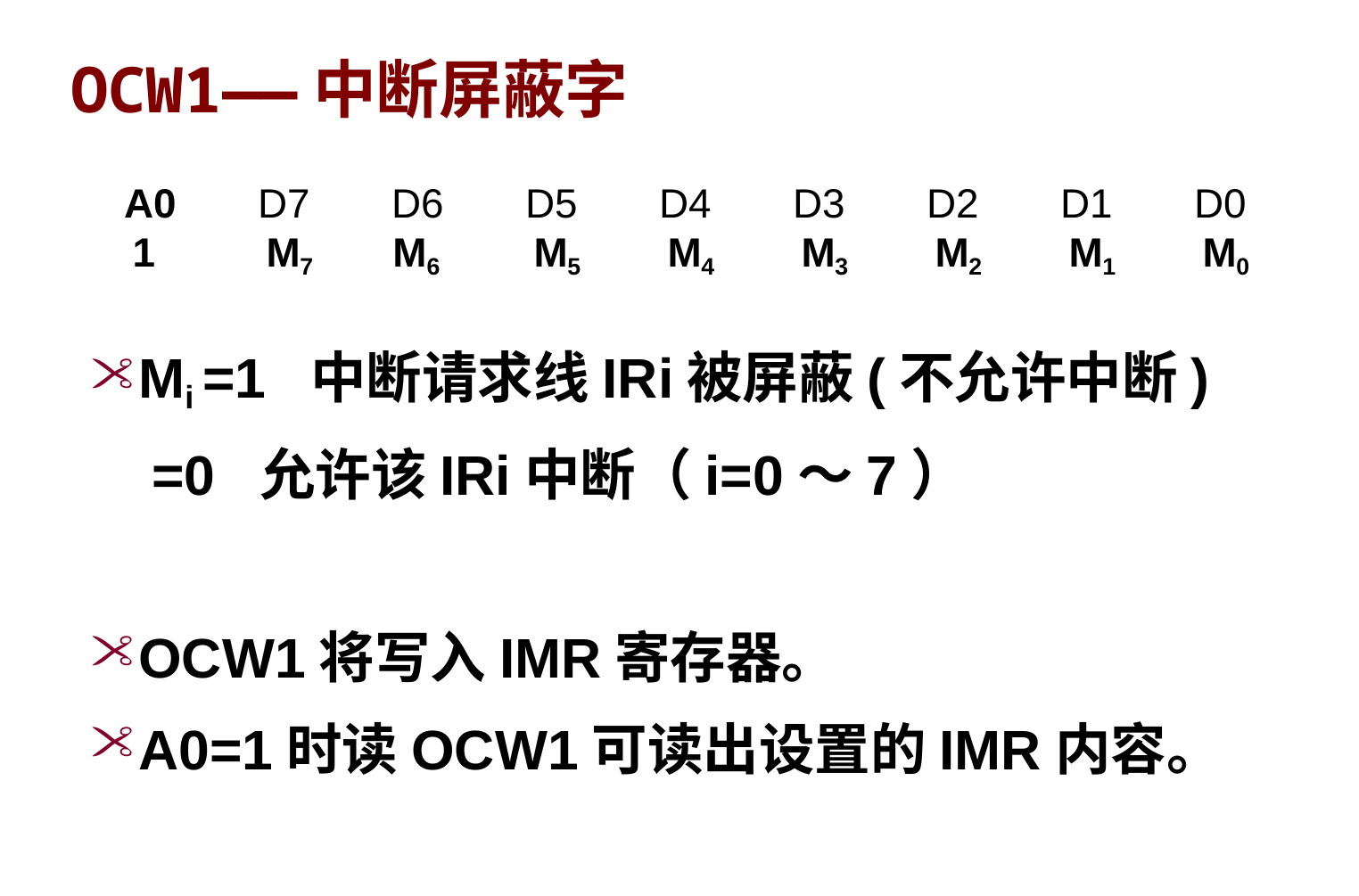

# OCW1——中断屏蔽字
A0   	D7	D6     	D5     	D4   	D3  	D2   	D1   	D0
 1	 M7       M6 	 M5 	 M4 	 M3 	 M2 	 M1 	 M0
Mi =1  中断请求线IRi被屏蔽(不允许中断)
    =0  允许该IRi中断（i=0～7）

OCW1将写入IMR寄存器。
A0=1时读OCW1可读出设置的IMR内容。